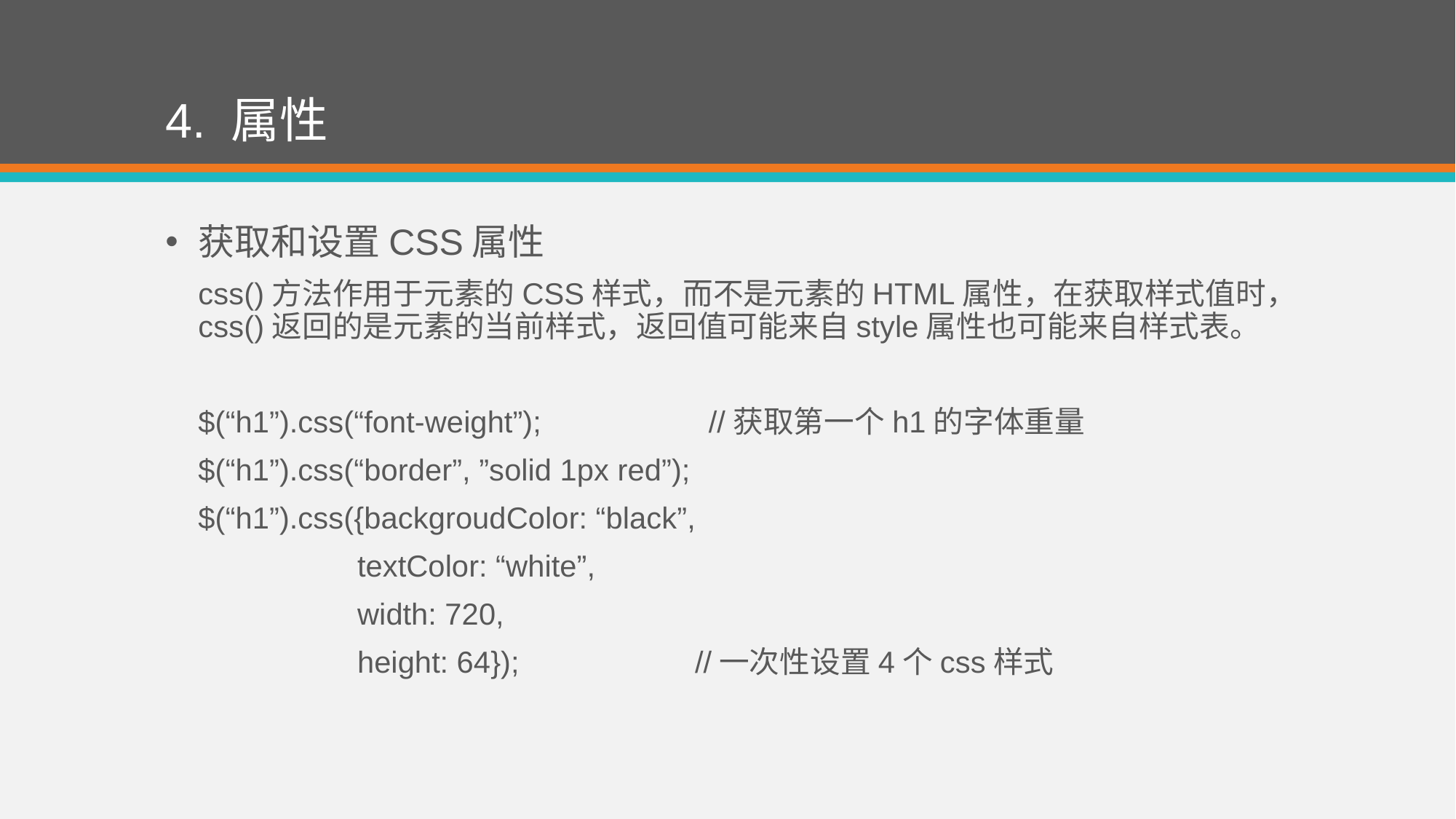

# 4. 属性
获取和设置CSS属性
css()方法作用于元素的CSS样式，而不是元素的HTML属性，在获取样式值时，css()返回的是元素的当前样式，返回值可能来自style属性也可能来自样式表。

$(“h1”).css(“font-weight”);                    //获取第一个h1的字体重量
$(“h1”).css(“border”, ”solid 1px red”);
$(“h1”).css({backgroudColor: “black”,
                   textColor: “white”,
                   width: 720,
                   height: 64});                     //一次性设置4个css样式